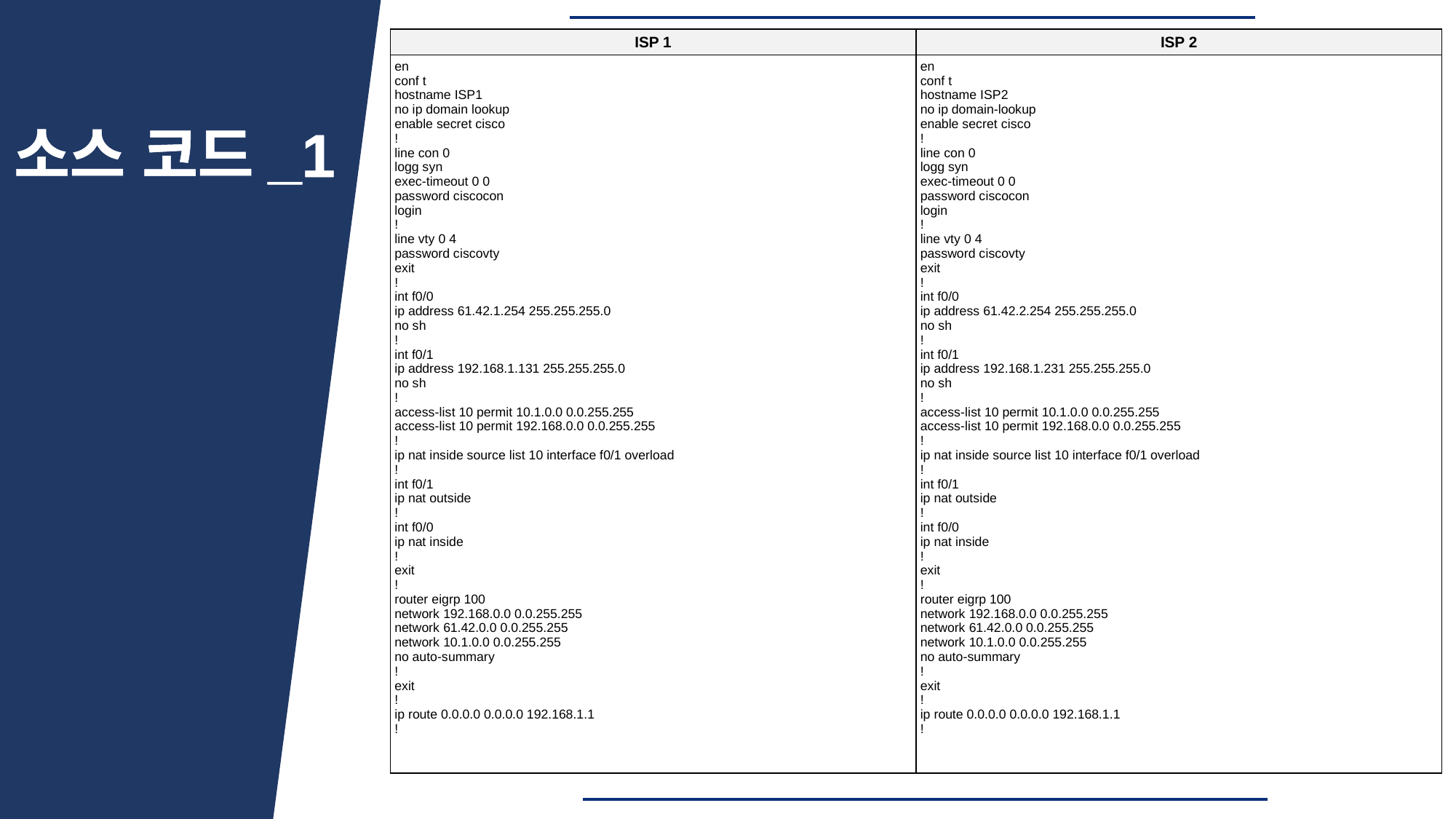

| ISP 1 | ISP 2 |
| --- | --- |
| en conf t hostname ISP1 no ip domain lookup enable secret cisco ! line con 0 logg syn exec-timeout 0 0 password ciscocon login ! line vty 0 4 password ciscovty exit ! int f0/0 ip address 61.42.1.254 255.255.255.0 no sh ! int f0/1 ip address 192.168.1.131 255.255.255.0 no sh ! access-list 10 permit 10.1.0.0 0.0.255.255 access-list 10 permit 192.168.0.0 0.0.255.255 ! ip nat inside source list 10 interface f0/1 overload ! int f0/1 ip nat outside ! int f0/0 ip nat inside ! exit ! router eigrp 100 network 192.168.0.0 0.0.255.255 network 61.42.0.0 0.0.255.255 network 10.1.0.0 0.0.255.255 no auto-summary ! exit ! ip route 0.0.0.0 0.0.0.0 192.168.1.1 ! | en conf t hostname ISP2 no ip domain-lookup enable secret cisco ! line con 0 logg syn exec-timeout 0 0 password ciscocon login ! line vty 0 4 password ciscovty exit ! int f0/0 ip address 61.42.2.254 255.255.255.0 no sh ! int f0/1 ip address 192.168.1.231 255.255.255.0 no sh ! access-list 10 permit 10.1.0.0 0.0.255.255 access-list 10 permit 192.168.0.0 0.0.255.255 ! ip nat inside source list 10 interface f0/1 overload ! int f0/1 ip nat outside ! int f0/0 ip nat inside ! exit ! router eigrp 100 network 192.168.0.0 0.0.255.255 network 61.42.0.0 0.0.255.255 network 10.1.0.0 0.0.255.255 no auto-summary ! exit ! ip route 0.0.0.0 0.0.0.0 192.168.1.1 ! |
소스 코드_1